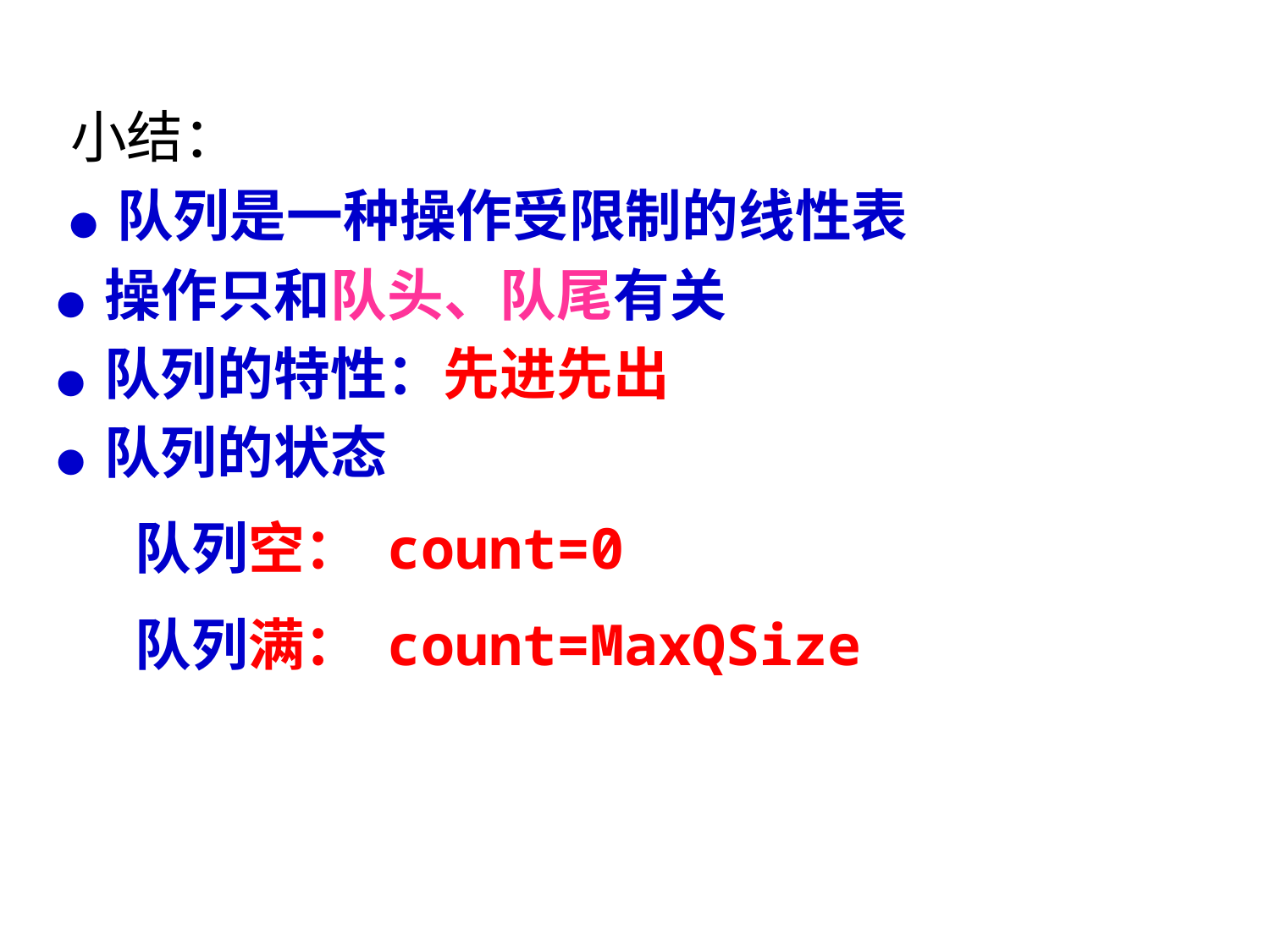

小结：
  ●  队列是一种操作受限制的线性表
 ●  操作只和队头、队尾有关
  ●  队列的特性：先进先出
  ●  队列的状态
      队列空： count=0
      队列满： count=MaxQSize